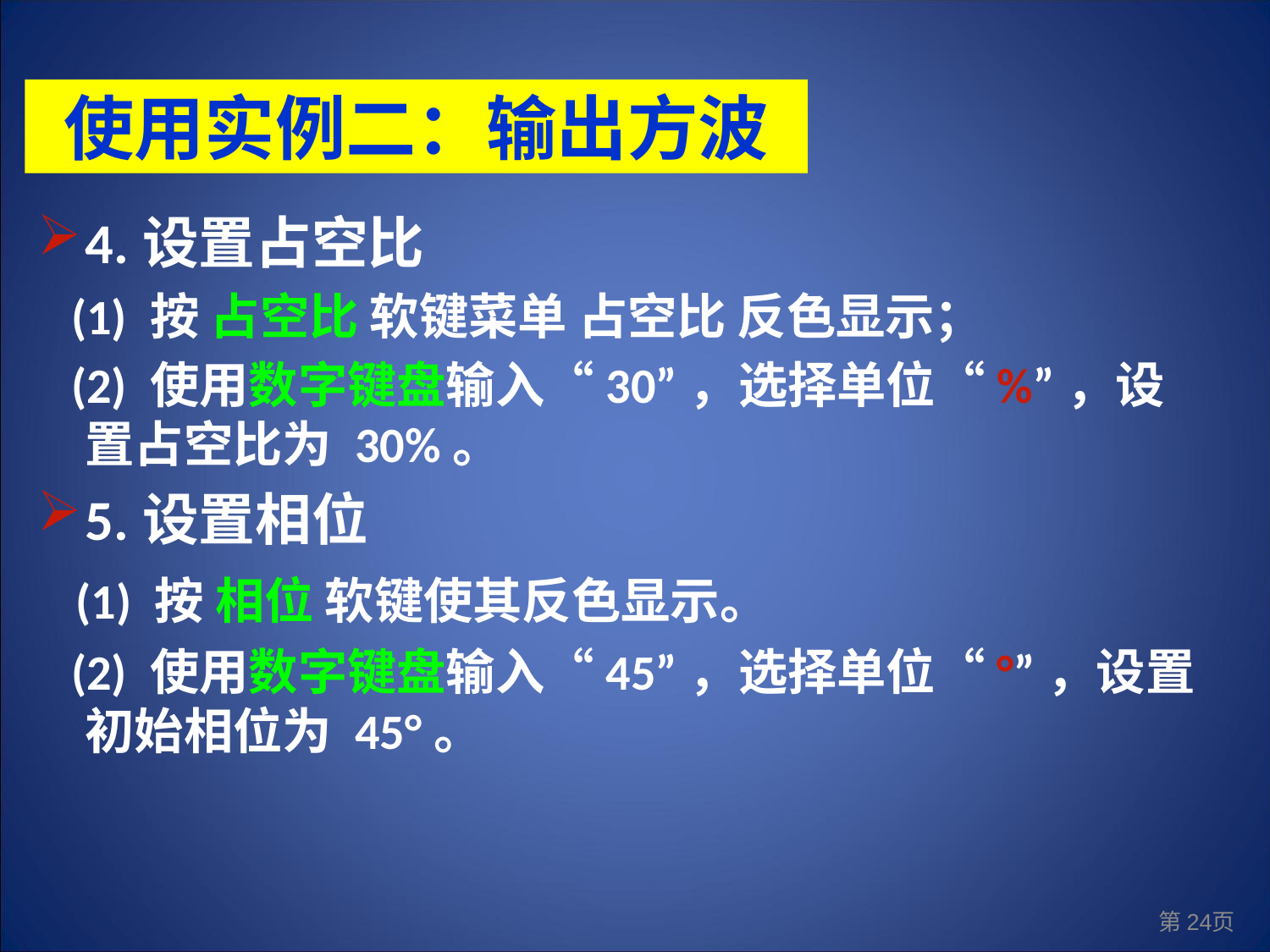

使用实例二：输出方波
4.设置占空比
   (1) 按 占空比 软键菜单 占空比 反色显示；
   (2) 使用数字键盘输入“30”，选择单位“%”，设置占空比为 30%。
5.设置相位
   (1) 按 相位 软键使其反色显示。
   (2) 使用数字键盘输入“45”，选择单位“°”，设置初始相位为 45°。